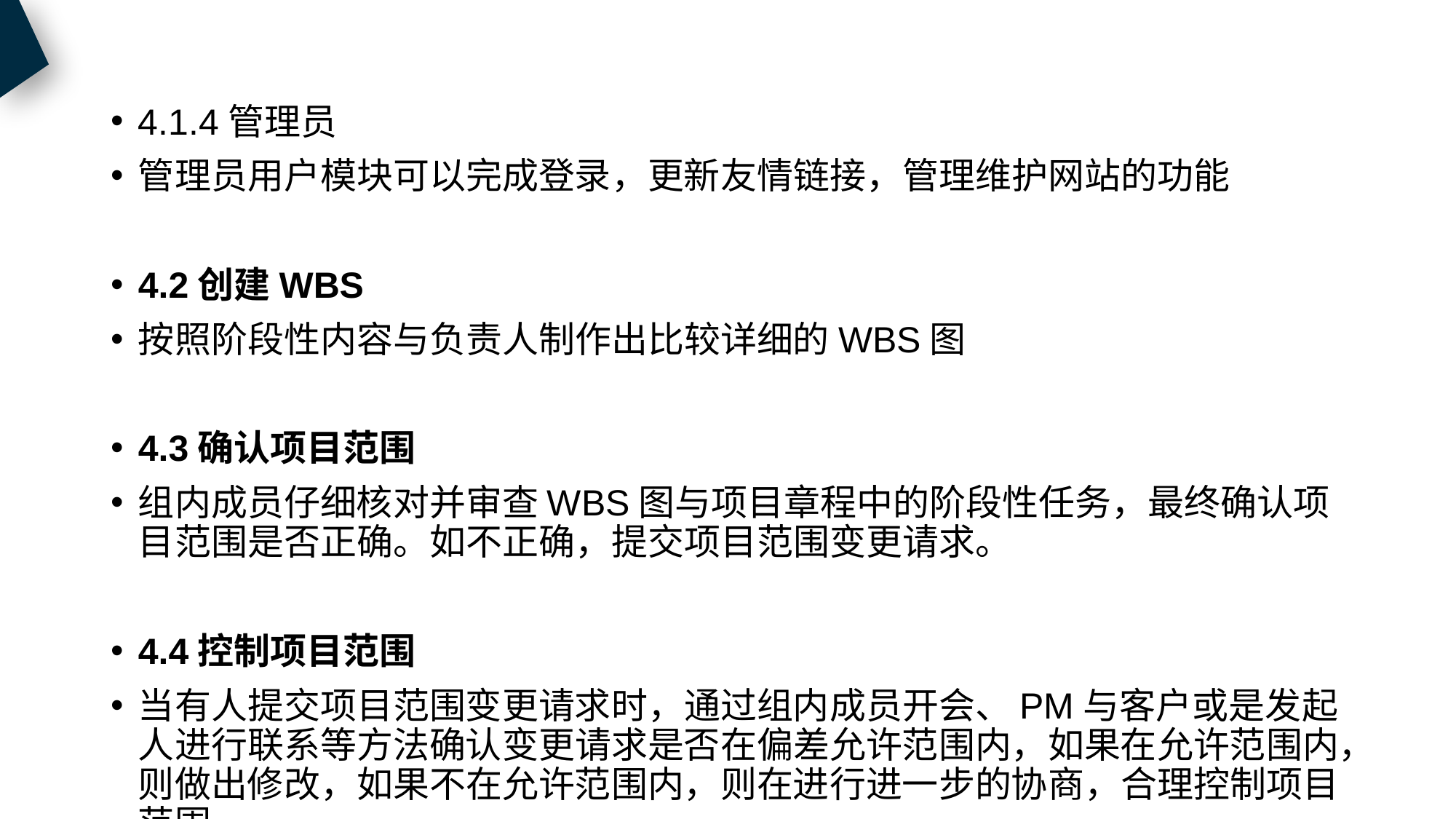

4.1.4管理员
管理员用户模块可以完成登录，更新友情链接，管理维护网站的功能

4.2创建WBS
按照阶段性内容与负责人制作出比较详细的WBS图

4.3确认项目范围
组内成员仔细核对并审查WBS图与项目章程中的阶段性任务，最终确认项目范围是否正确。如不正确，提交项目范围变更请求。

4.4控制项目范围
当有人提交项目范围变更请求时，通过组内成员开会、PM与客户或是发起人进行联系等方法确认变更请求是否在偏差允许范围内，如果在允许范围内，则做出修改，如果不在允许范围内，则在进行进一步的协商，合理控制项目范围。